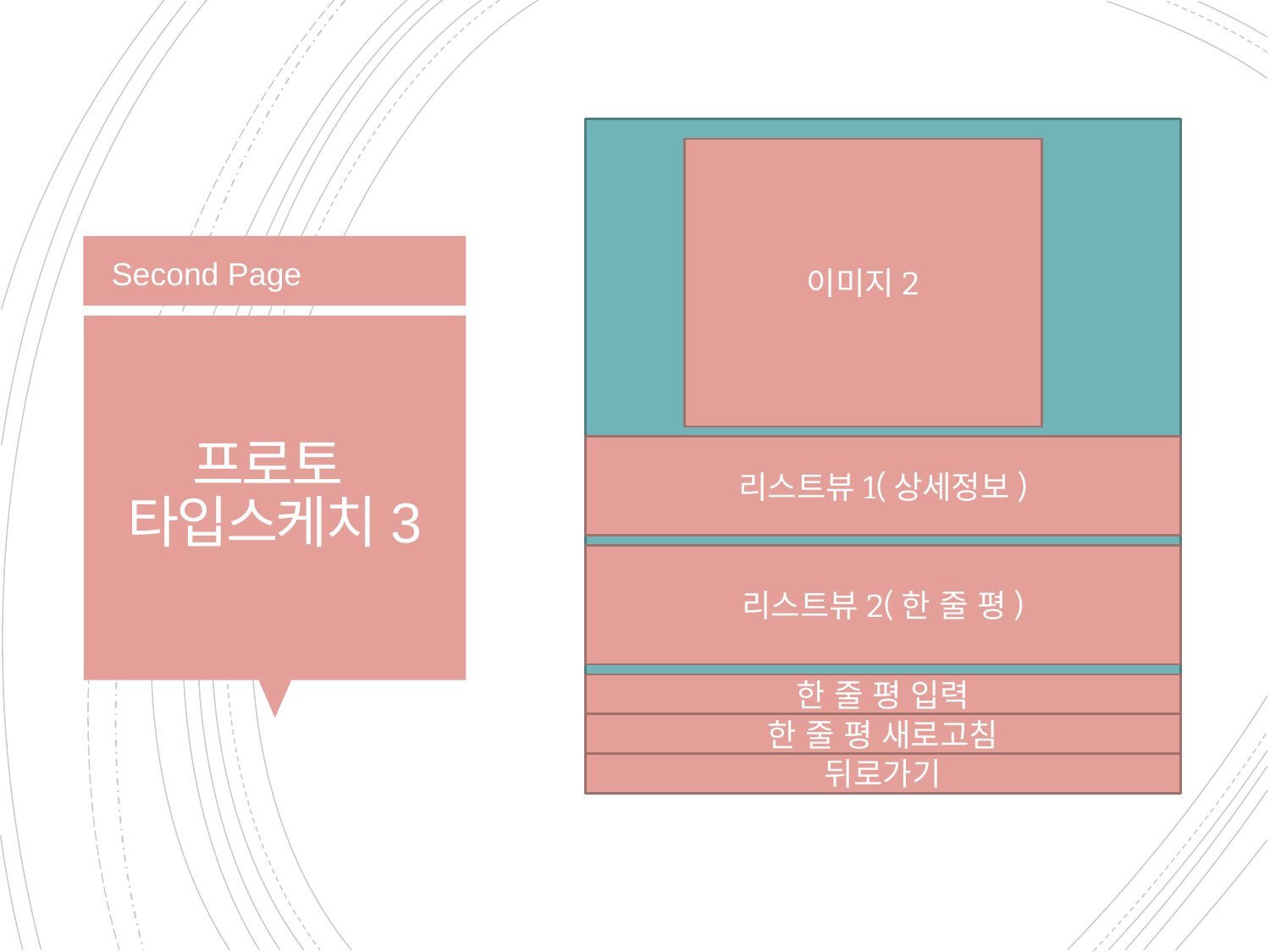

Second Page
이미지2
Second Page
# 프로토 타입스케치3
리스트뷰1(상세정보)
리스트뷰2(한 줄 평)
한 줄 평 입력
한 줄 평 새로고침
뒤로가기